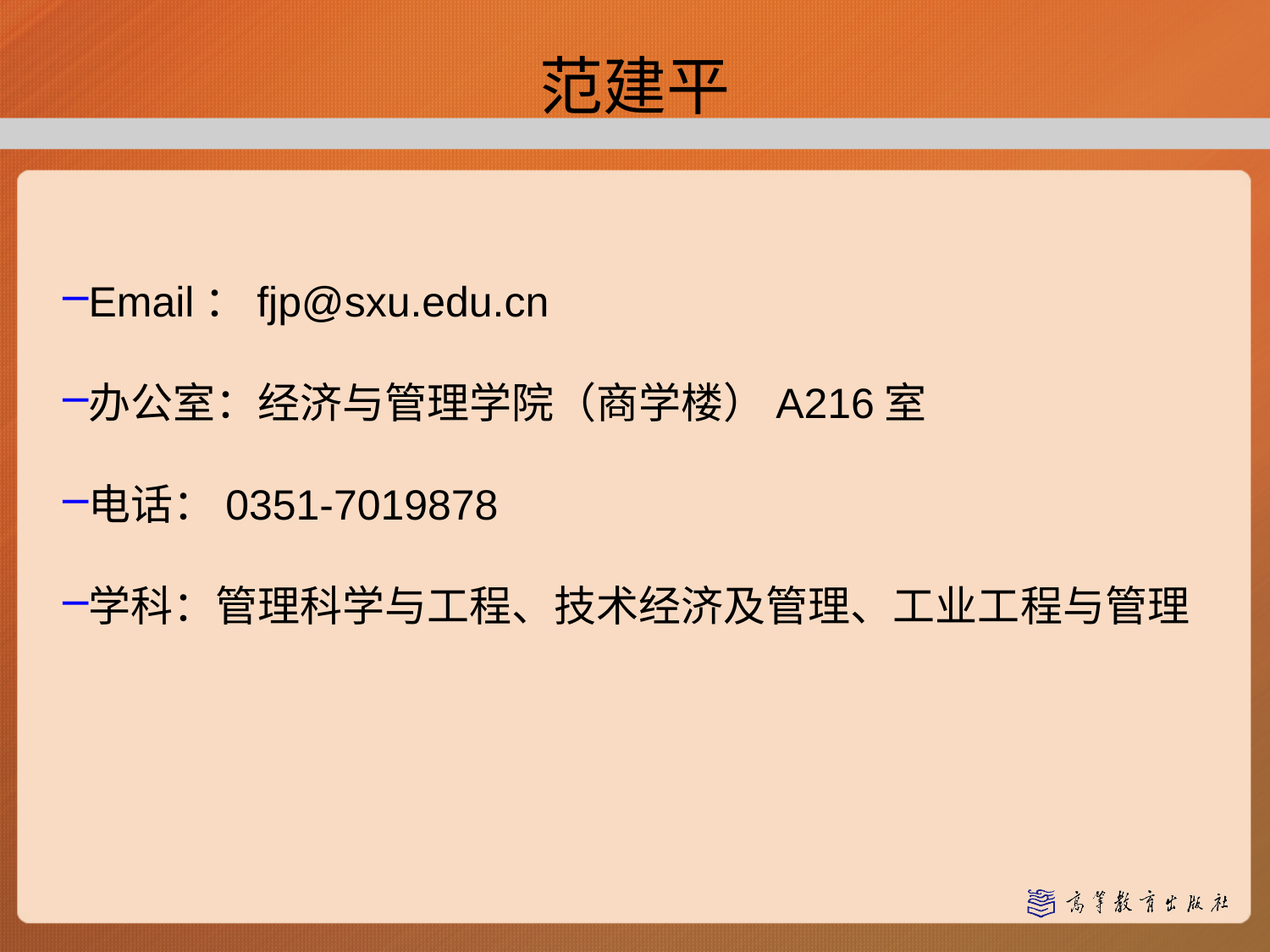

# 范建平
Email：fjp@sxu.edu.cn
办公室：经济与管理学院（商学楼）A216室
电话：0351-7019878
学科：管理科学与工程、技术经济及管理、工业工程与管理